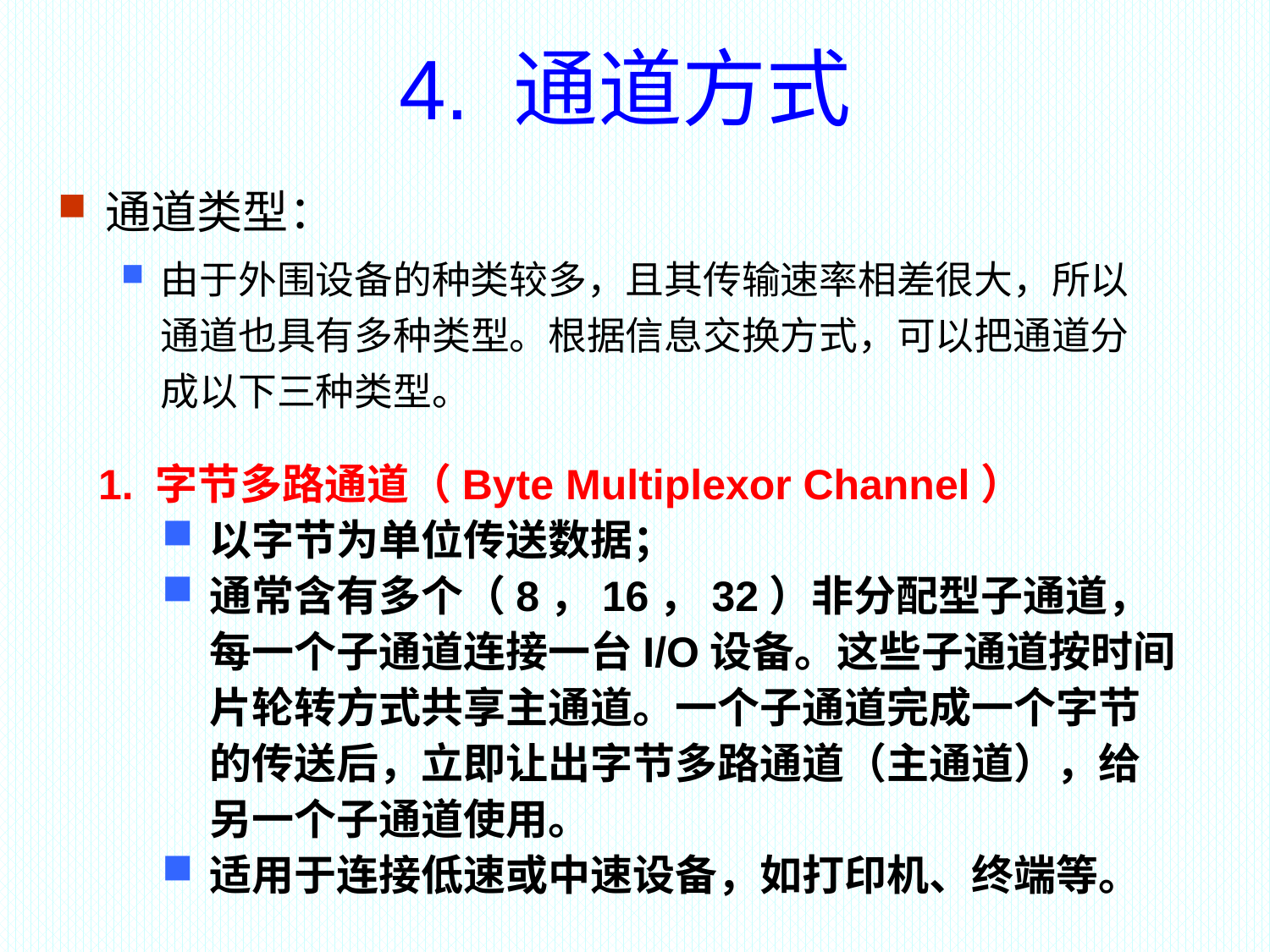

4. 通道方式
通道类型：
由于外围设备的种类较多，且其传输速率相差很大，所以通道也具有多种类型。根据信息交换方式，可以把通道分成以下三种类型。
1. 字节多路通道（Byte Multiplexor Channel）
以字节为单位传送数据；
通常含有多个（8，16，32）非分配型子通道，每一个子通道连接一台I/O设备。这些子通道按时间片轮转方式共享主通道。一个子通道完成一个字节的传送后，立即让出字节多路通道（主通道），给另一个子通道使用。
适用于连接低速或中速设备，如打印机、终端等。